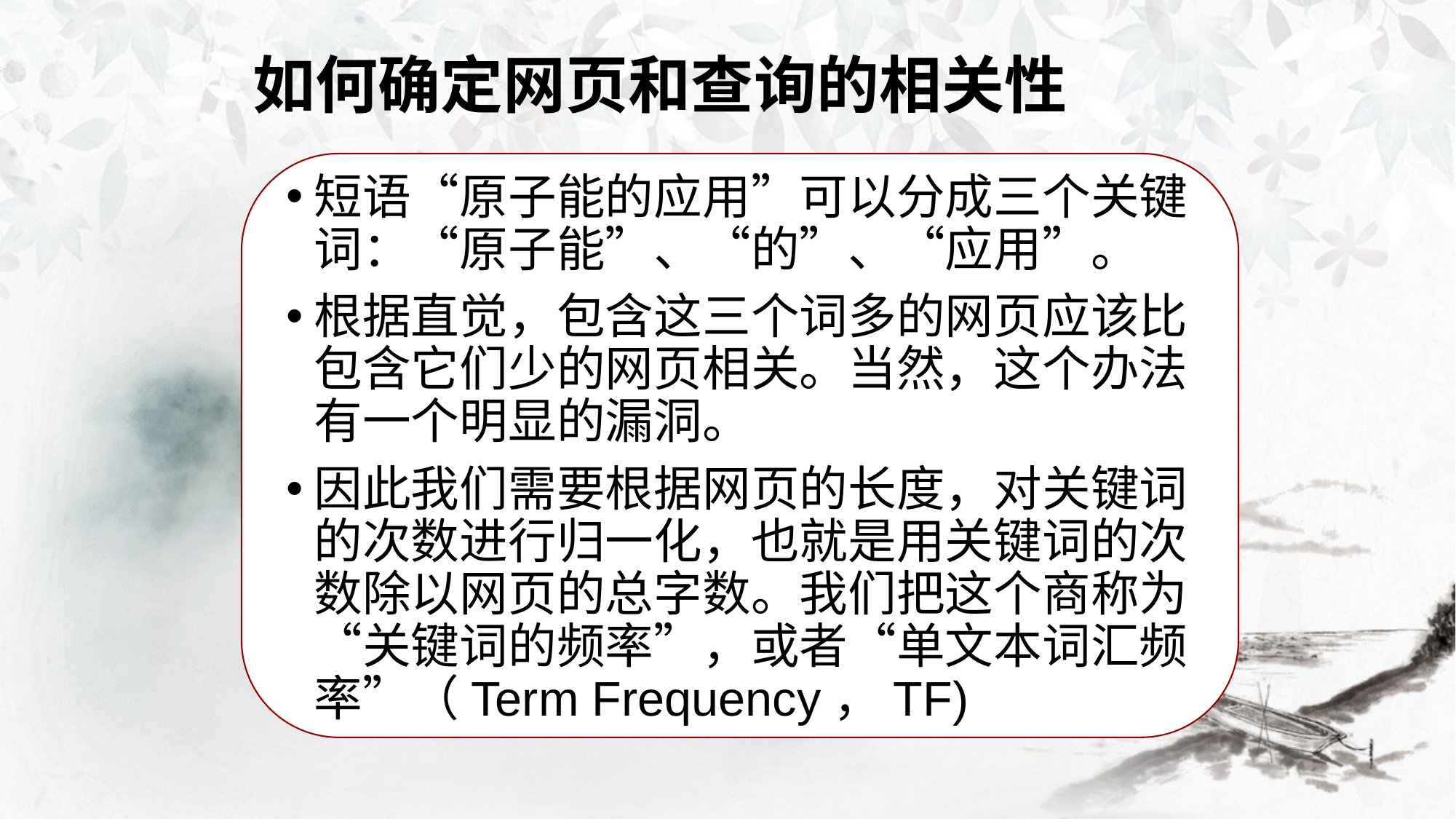

# 如何确定网页和查询的相关性

短语“原子能的应用”可以分成三个关键词：“原子能”、“的”、“应用”。
根据直觉，包含这三个词多的网页应该比包含它们少的网页相关。当然，这个办法有一个明显的漏洞。
因此我们需要根据网页的长度，对关键词的次数进行归一化，也就是用关键词的次数除以网页的总字数。我们把这个商称为“关键词的频率”，或者“单文本词汇频率”（Term Frequency，TF)